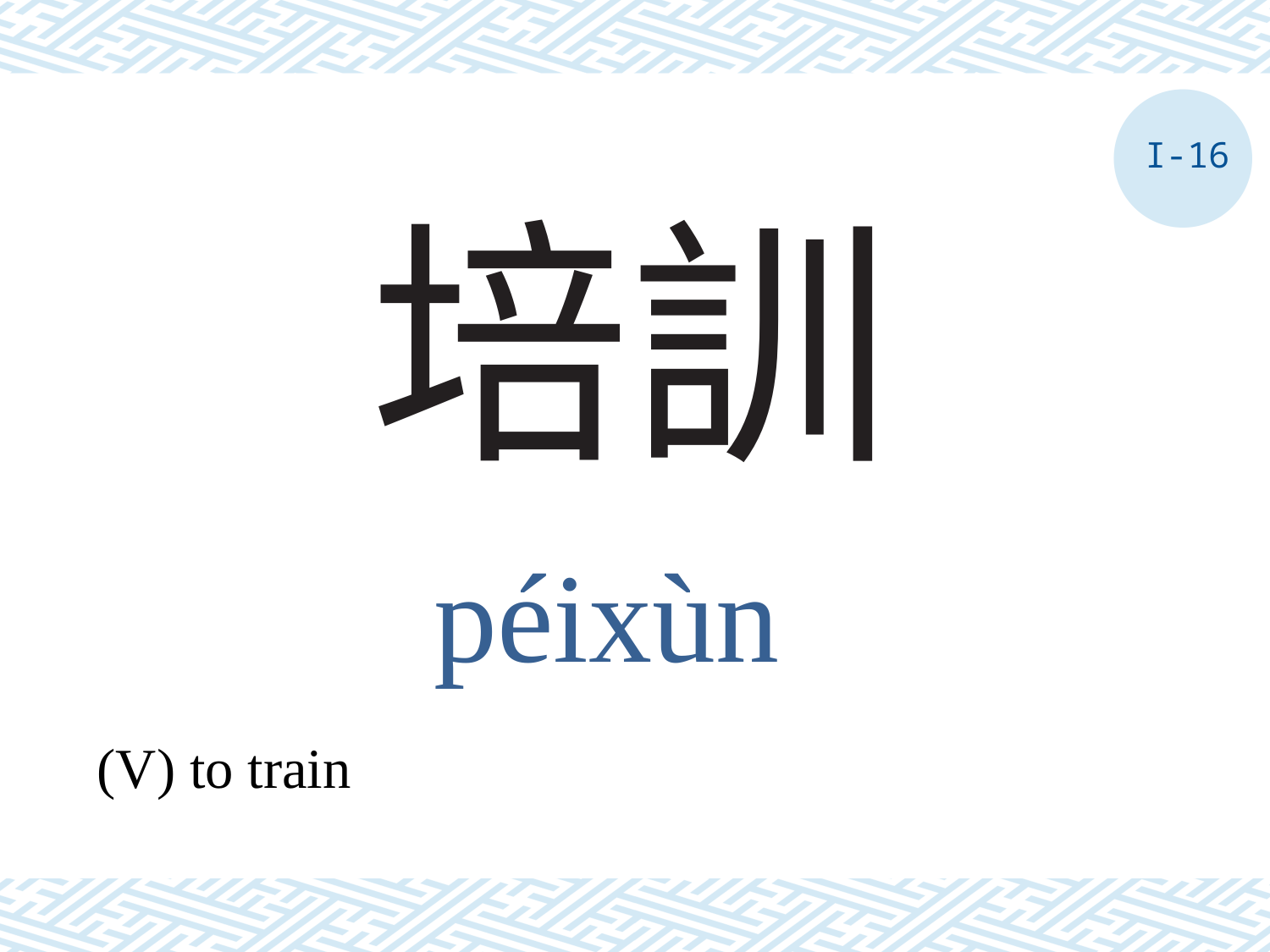

I-16

# 培訓
péixùn
(V) to train